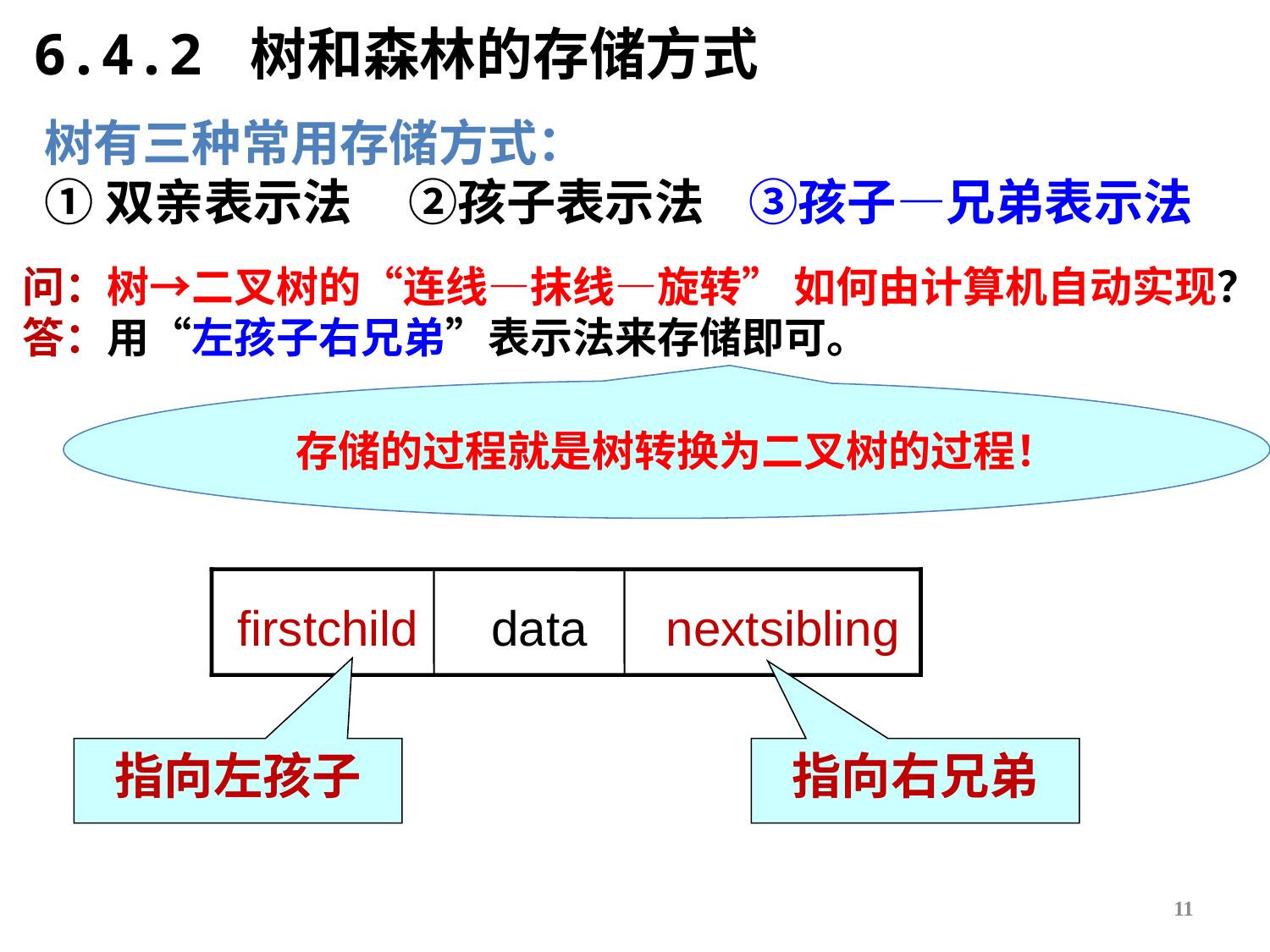

# 6.4.2 树和森林的存储方式
树有三种常用存储方式：
①双亲表示法     ②孩子表示法    ③孩子—兄弟表示法
问：树→二叉树的“连线—抹线—旋转” 如何由计算机自动实现？
答：用“左孩子右兄弟”表示法来存储即可。
 存储的过程就是树转换为二叉树的过程！

firstchild
data
nextsibling

指向左孩子
指向右兄弟
11